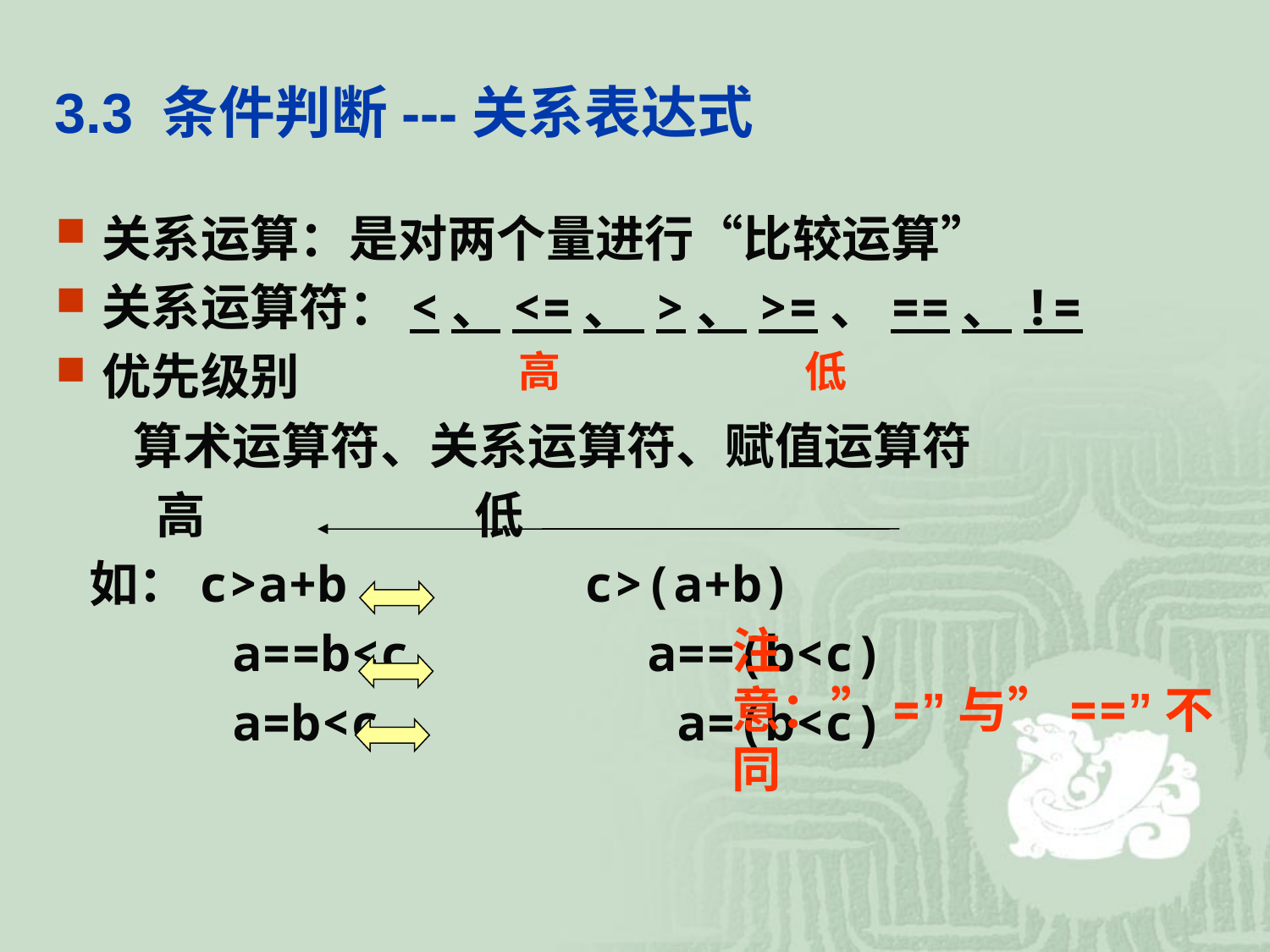

# 3.3 条件判断---关系表达式
关系运算：是对两个量进行“比较运算”
关系运算符：<、<=、 >、>=、==、!=
优先级别
      算术运算符、关系运算符、赋值运算符
        高                        低
  如：c>a+b        c>(a+b)
      a==b<c        a==(b<c)
      a=b<c          a=(b<c)

高
低

注意：”=”与”==”不同